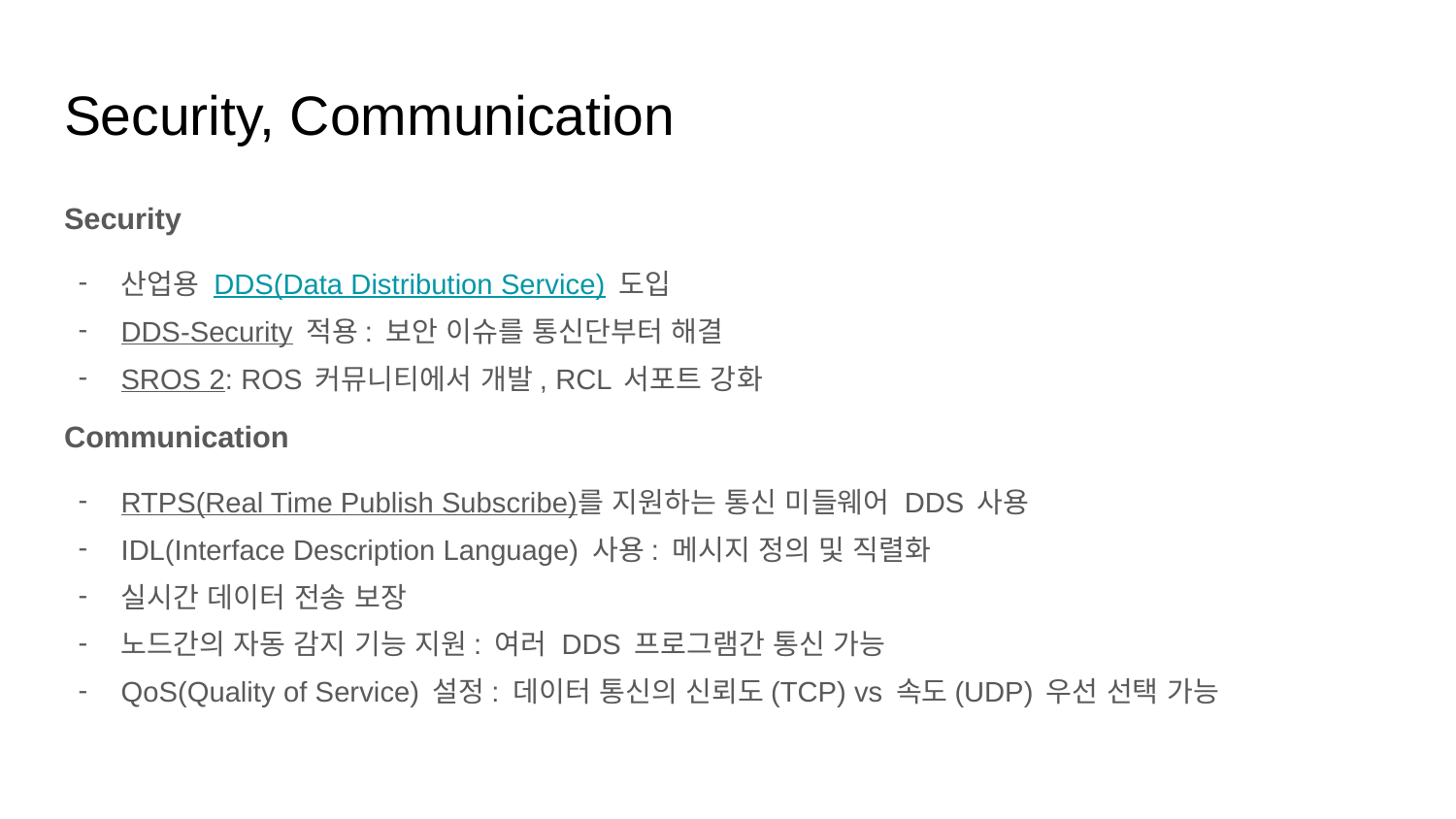

# Security, Communication
Security
산업용 DDS(Data Distribution Service) 도입
DDS-Security 적용: 보안 이슈를 통신단부터 해결
SROS 2: ROS 커뮤니티에서 개발, RCL 서포트 강화
Communication
RTPS(Real Time Publish Subscribe)를 지원하는 통신 미들웨어 DDS 사용
IDL(Interface Description Language) 사용: 메시지 정의 및 직렬화
실시간 데이터 전송 보장
노드간의 자동 감지 기능 지원: 여러 DDS 프로그램간 통신 가능
QoS(Quality of Service) 설정: 데이터 통신의 신뢰도(TCP) vs 속도(UDP) 우선 선택 가능